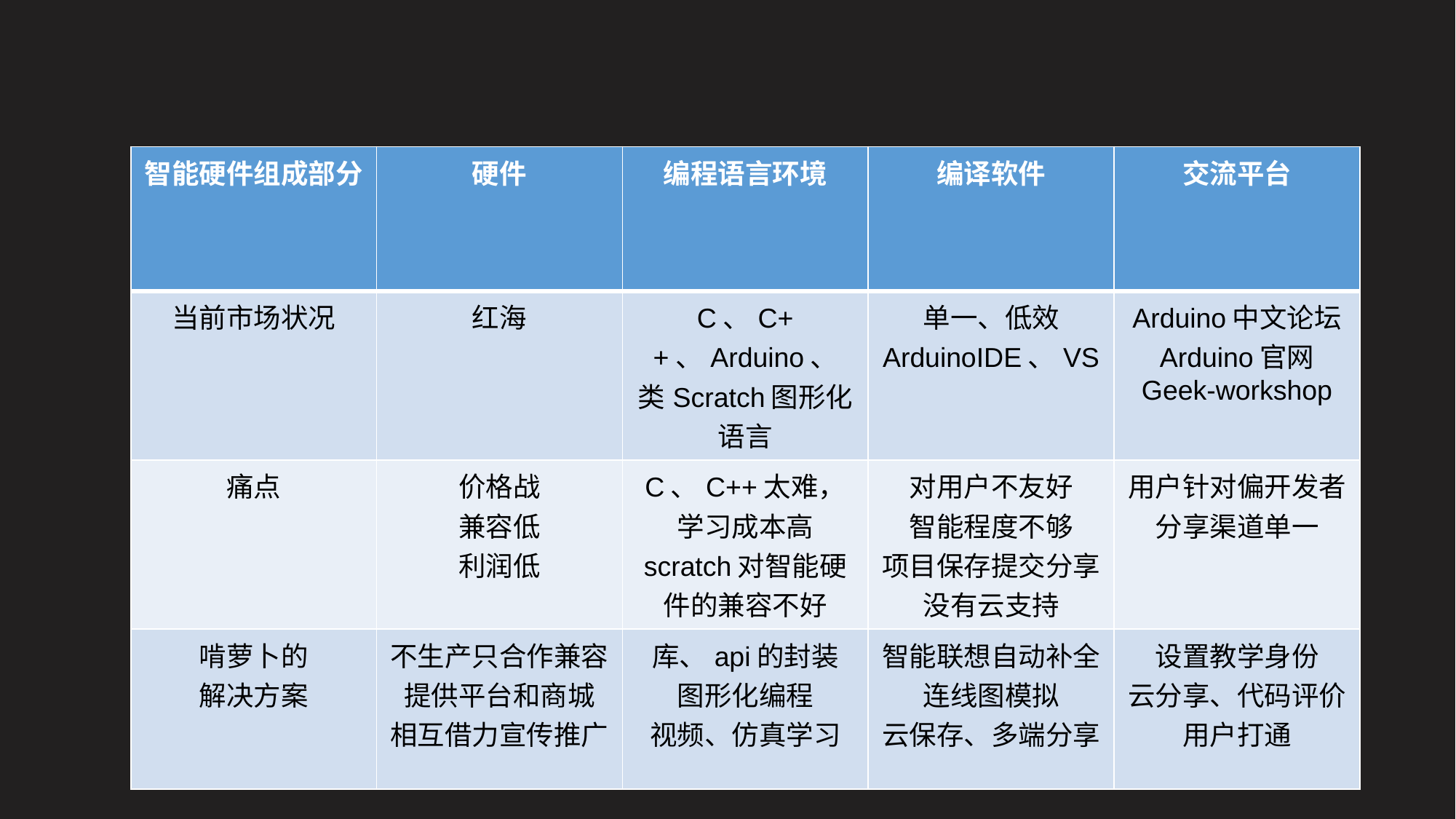

| 智能硬件组成部分 | 硬件 | 编程语言环境 | 编译软件 | 交流平台 |
| --- | --- | --- | --- | --- |
| 当前市场状况 | 红海 | C、C++、Arduino、 类Scratch图形化语言 | 单一、低效 ArduinoIDE、VS | Arduino中文论坛 Arduino官网 Geek-workshop |
| 痛点 | 价格战 兼容低 利润低 | C、C++太难，学习成本高 scratch对智能硬件的兼容不好 | 对用户不友好 智能程度不够 项目保存提交分享没有云支持 | 用户针对偏开发者 分享渠道单一 |
| 啃萝卜的 解决方案 | 不生产只合作兼容 提供平台和商城 相互借力宣传推广 | 库、api的封装 图形化编程 视频、仿真学习 | 智能联想自动补全 连线图模拟 云保存、多端分享 | 设置教学身份 云分享、代码评价 用户打通 |